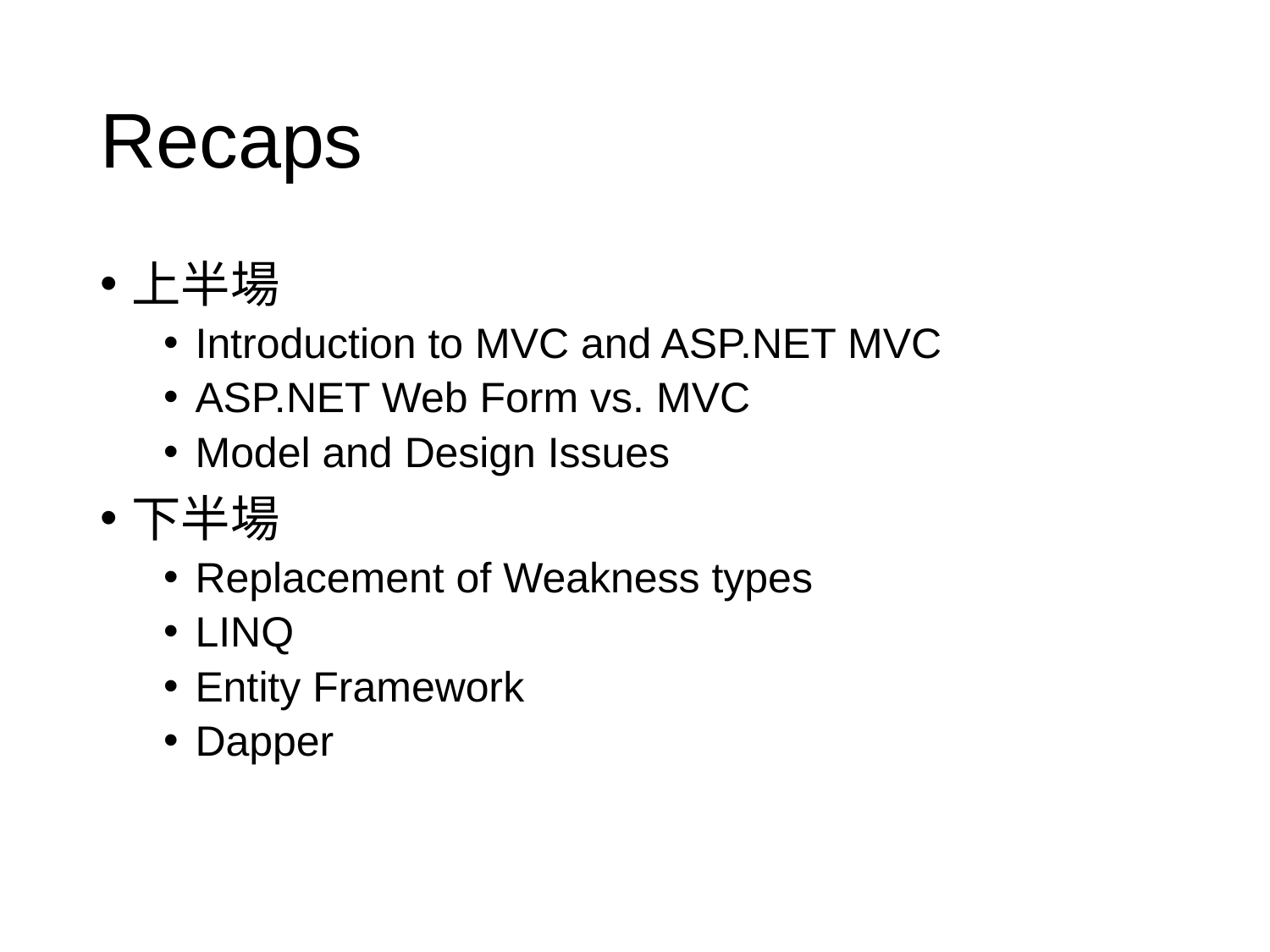

# Recaps
上半場
Introduction to MVC and ASP.NET MVC
ASP.NET Web Form vs. MVC
Model and Design Issues
下半場
Replacement of Weakness types
LINQ
Entity Framework
Dapper